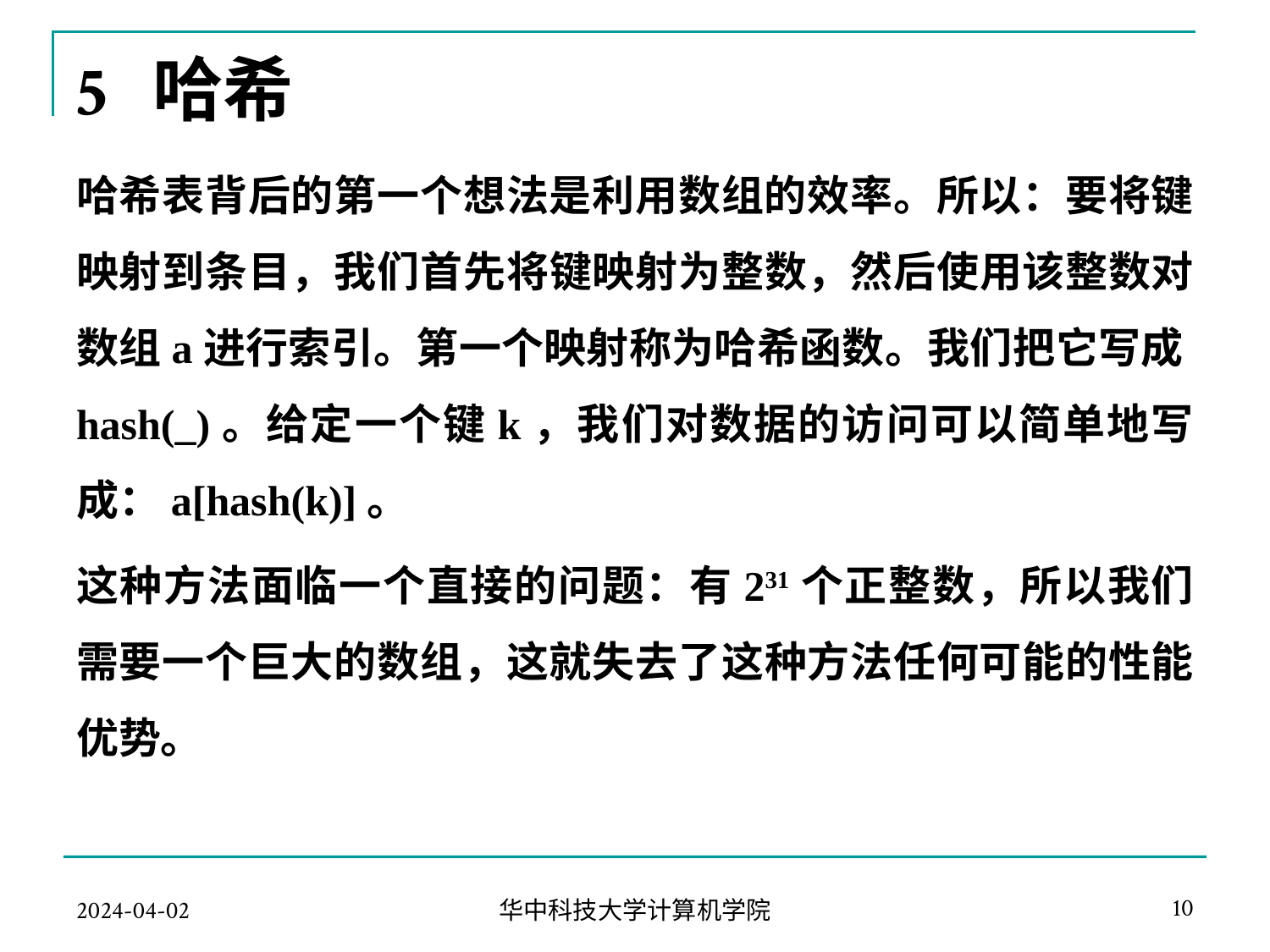

# 5  哈希
哈希表背后的第一个想法是利用数组的效率。所以：要将键映射到条目，我们首先将键映射为整数，然后使用该整数对数组a进行索引。第一个映射称为哈希函数。我们把它写成hash(_)。给定一个键k，我们对数据的访问可以简单地写成：a[hash(k)]。
这种方法面临一个直接的问题：有231个正整数，所以我们需要一个巨大的数组，这就失去了这种方法任何可能的性能优势。
2024-04-02
10
华中科技大学计算机学院